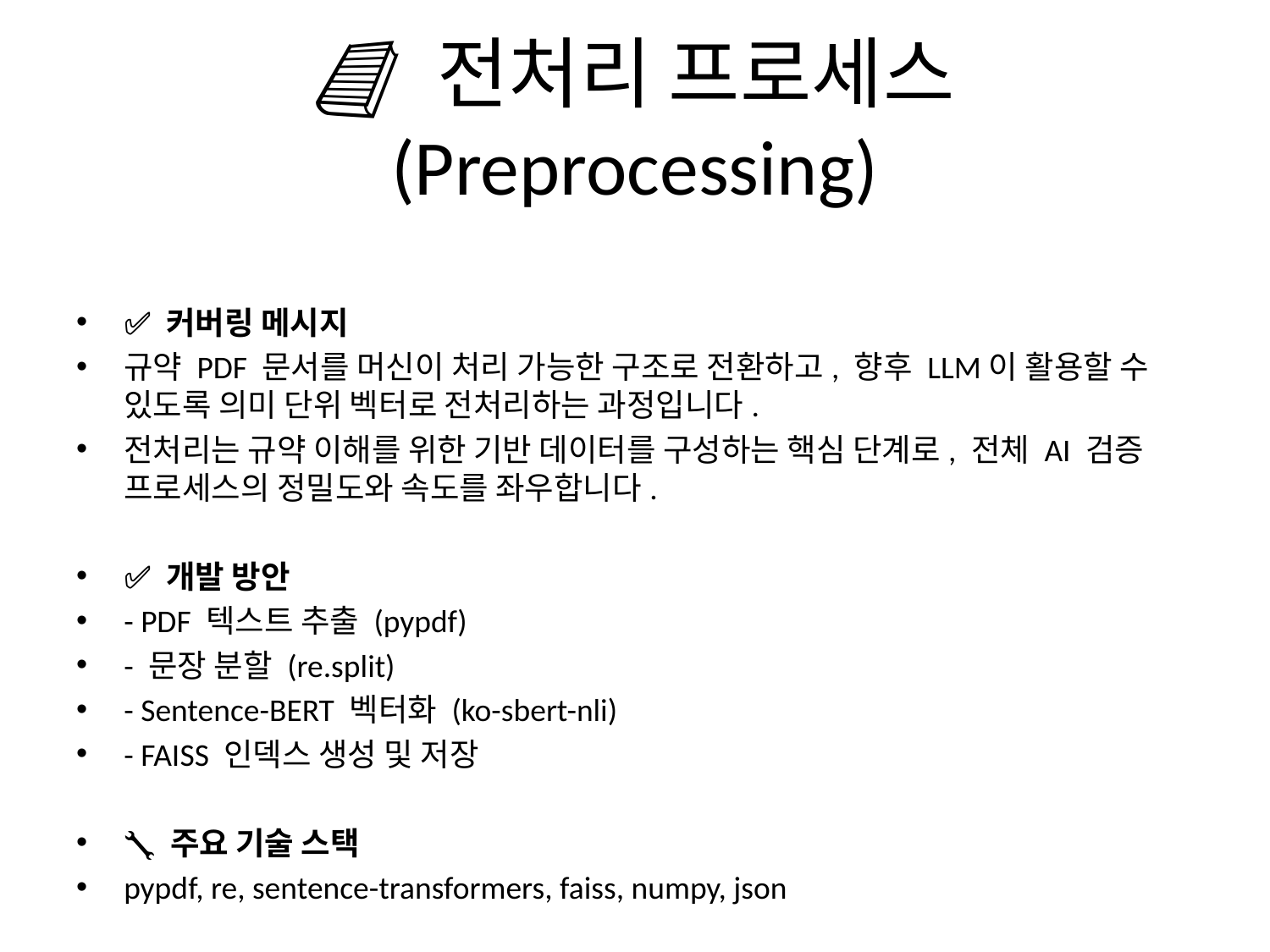

# 📘 전처리 프로세스 (Preprocessing)

✅ 커버링 메시지
규약 PDF 문서를 머신이 처리 가능한 구조로 전환하고, 향후 LLM이 활용할 수 있도록 의미 단위 벡터로 전처리하는 과정입니다.
전처리는 규약 이해를 위한 기반 데이터를 구성하는 핵심 단계로, 전체 AI 검증 프로세스의 정밀도와 속도를 좌우합니다.

✅ 개발 방안
- PDF 텍스트 추출 (pypdf)
- 문장 분할 (re.split)
- Sentence-BERT 벡터화 (ko-sbert-nli)
- FAISS 인덱스 생성 및 저장

🔧 주요 기술 스택
pypdf, re, sentence-transformers, faiss, numpy, json